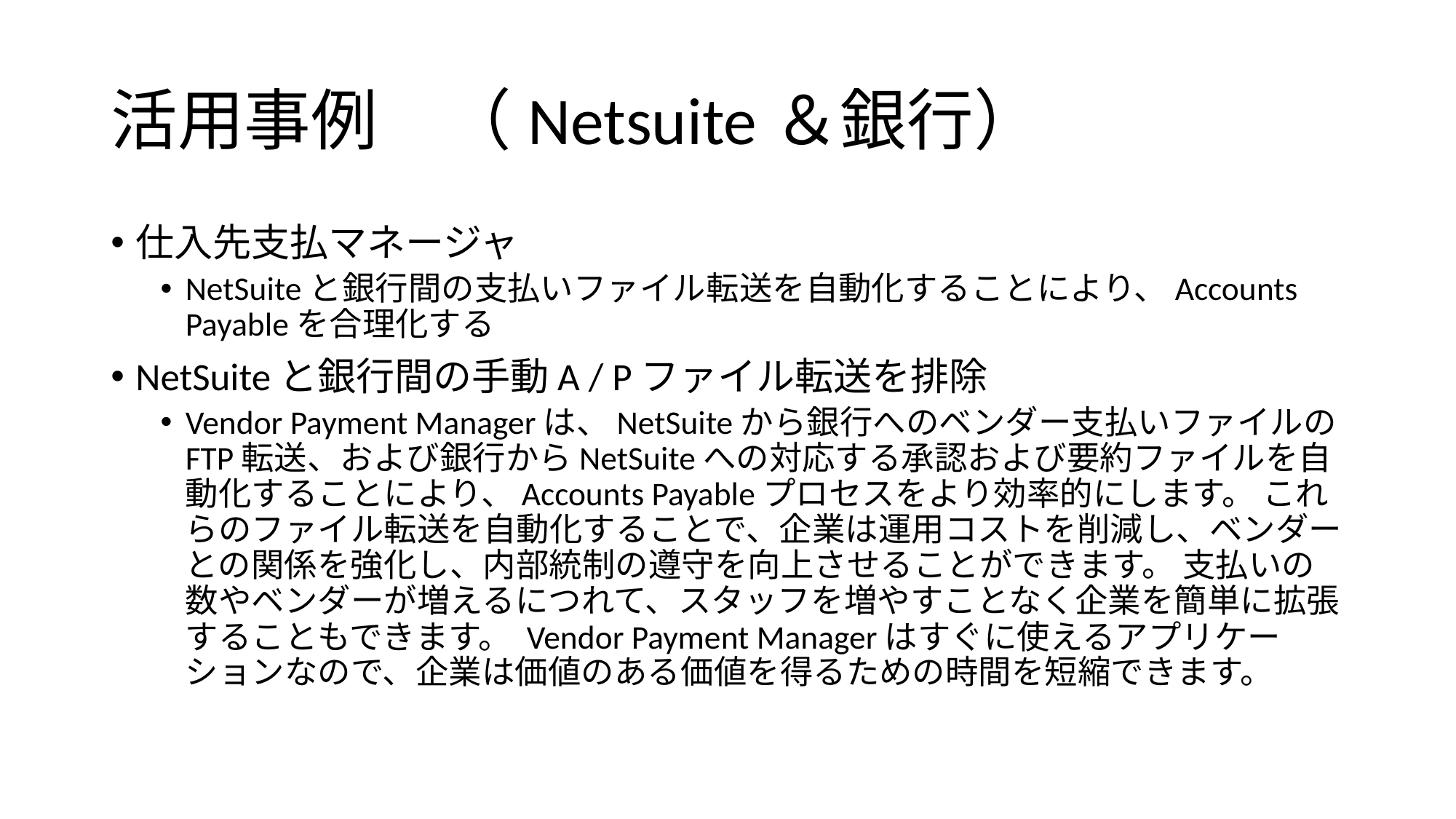

# 活用事例　（Netsuite＆銀行）
仕入先支払マネージャ
NetSuiteと銀行間の支払いファイル転送を自動化することにより、Accounts Payableを合理化する
NetSuiteと銀行間の手動A / Pファイル転送を排除
Vendor Payment Managerは、NetSuiteから銀行へのベンダー支払いファイルのFTP転送、および銀行からNetSuiteへの対応する承認および要約ファイルを自動化することにより、Accounts Payableプロセスをより効率的にします。 これらのファイル転送を自動化することで、企業は運用コストを削減し、ベンダーとの関係を強化し、内部統制の遵守を向上させることができます。 支払いの数やベンダーが増えるにつれて、スタッフを増やすことなく企業を簡単に拡張することもできます。 Vendor Payment Managerはすぐに使えるアプリケーションなので、企業は価値のある価値を得るための時間を短縮できます。